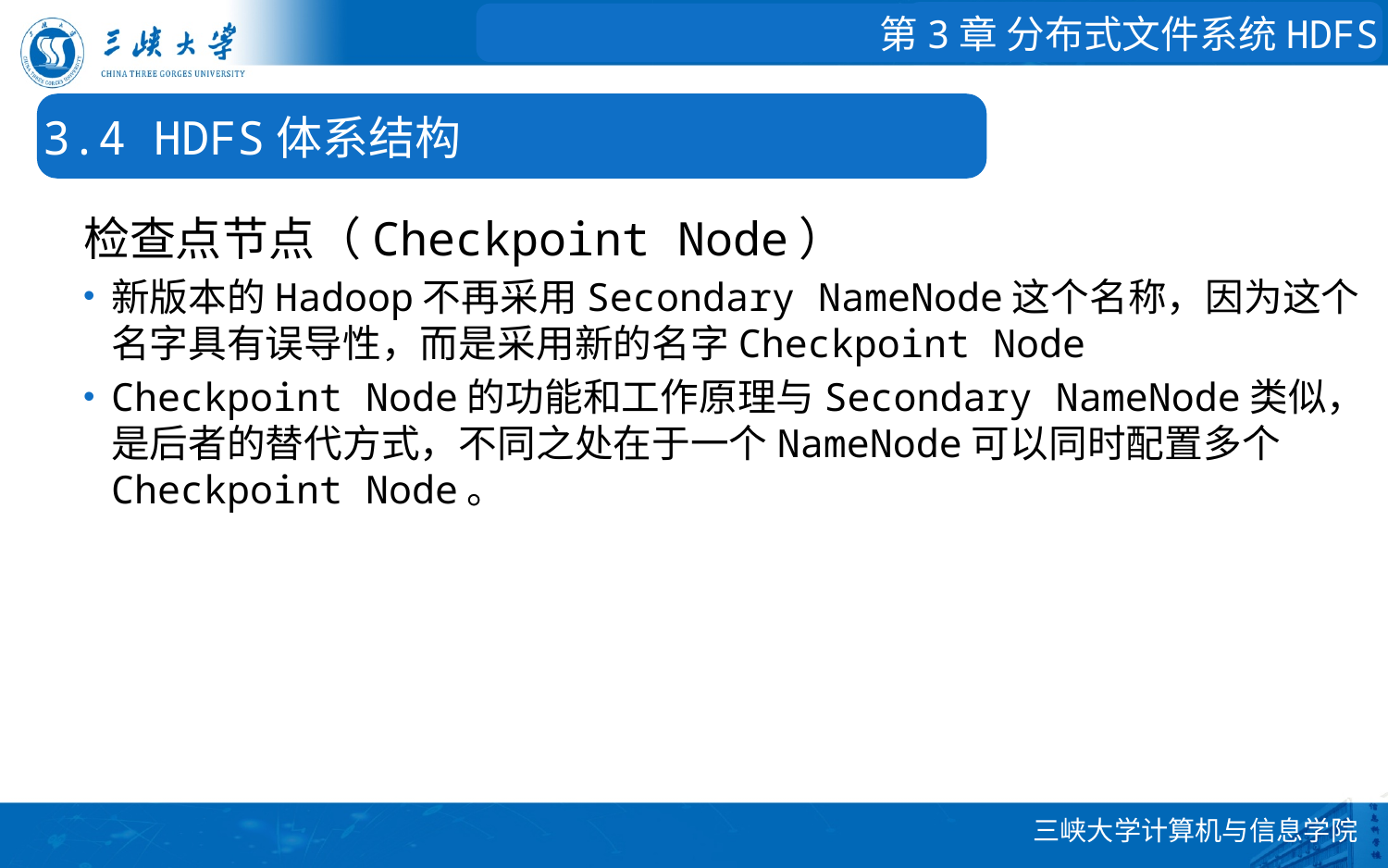

第3章 分布式文件系统HDFS
3.4 HDFS体系结构

检查点节点（Checkpoint Node）
新版本的Hadoop不再采用Secondary NameNode这个名称，因为这个名字具有误导性，而是采用新的名字Checkpoint Node
Checkpoint Node的功能和工作原理与Secondary NameNode类似，是后者的替代方式，不同之处在于一个NameNode可以同时配置多个Checkpoint Node。